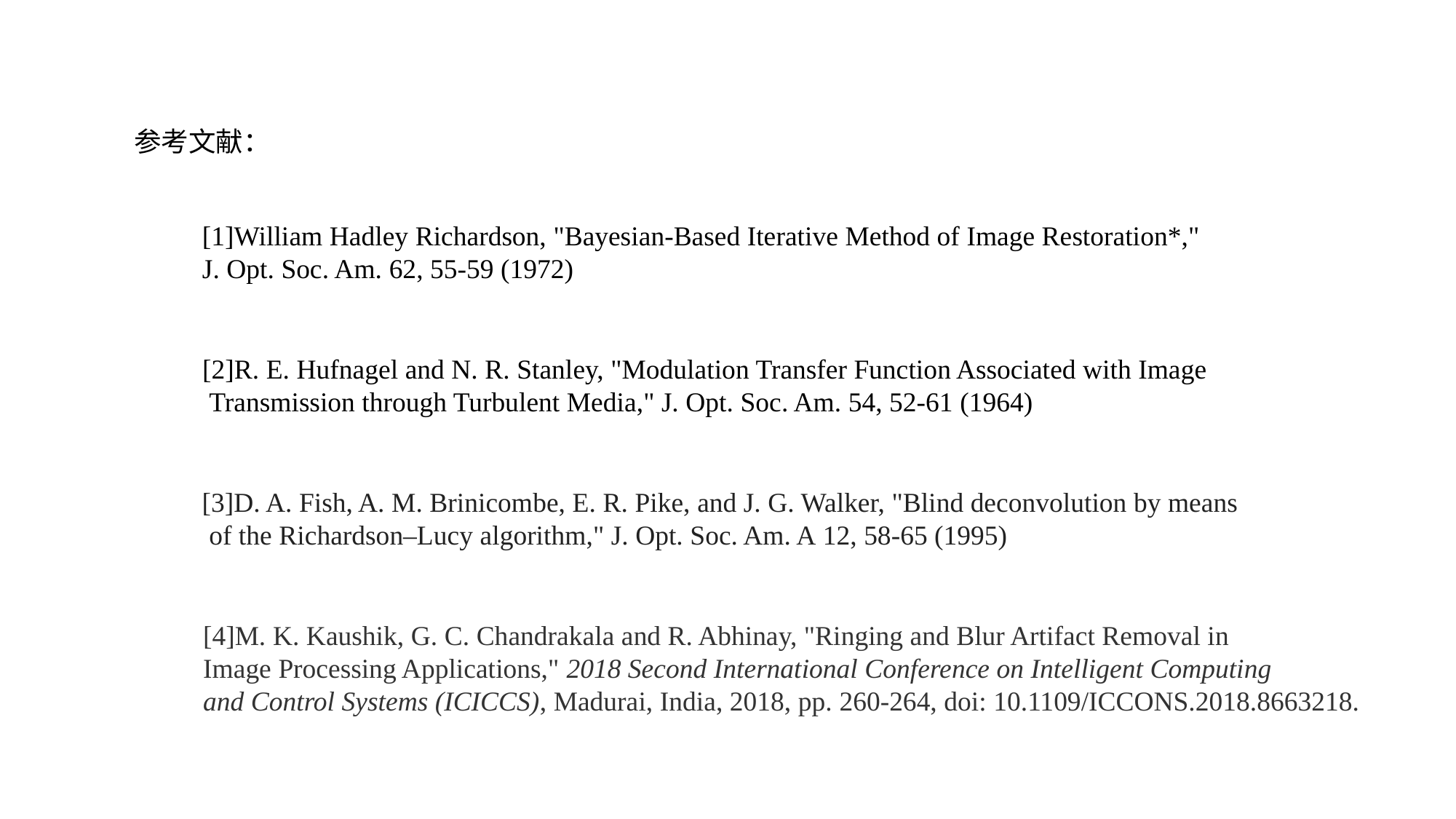

参考文献：
[1]William Hadley Richardson, "Bayesian-Based Iterative Method of Image Restoration*,"
J. Opt. Soc. Am. 62, 55-59 (1972)
[2]R. E. Hufnagel and N. R. Stanley, "Modulation Transfer Function Associated with Image
 Transmission through Turbulent Media," J. Opt. Soc. Am. 54, 52-61 (1964)
[3]D. A. Fish, A. M. Brinicombe, E. R. Pike, and J. G. Walker, "Blind deconvolution by means
 of the Richardson–Lucy algorithm," J. Opt. Soc. Am. A 12, 58-65 (1995)
[4]M. K. Kaushik, G. C. Chandrakala and R. Abhinay, "Ringing and Blur Artifact Removal in
Image Processing Applications," 2018 Second International Conference on Intelligent Computing
and Control Systems (ICICCS), Madurai, India, 2018, pp. 260-264, doi: 10.1109/ICCONS.2018.8663218.